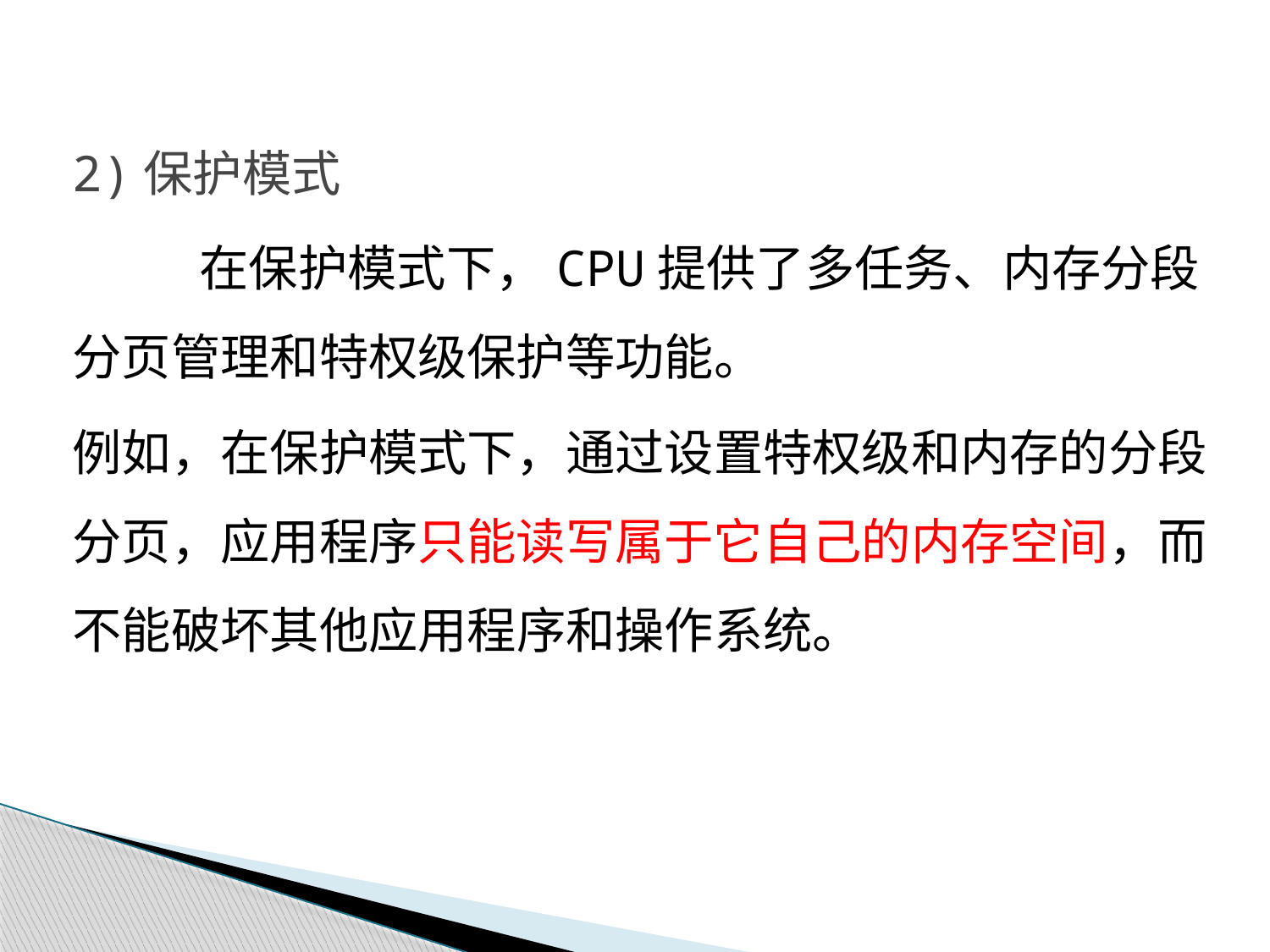

2)保护模式
	在保护模式下，CPU提供了多任务、内存分段分页管理和特权级保护等功能。
例如，在保护模式下，通过设置特权级和内存的分段分页，应用程序只能读写属于它自己的内存空间，而不能破坏其他应用程序和操作系统。